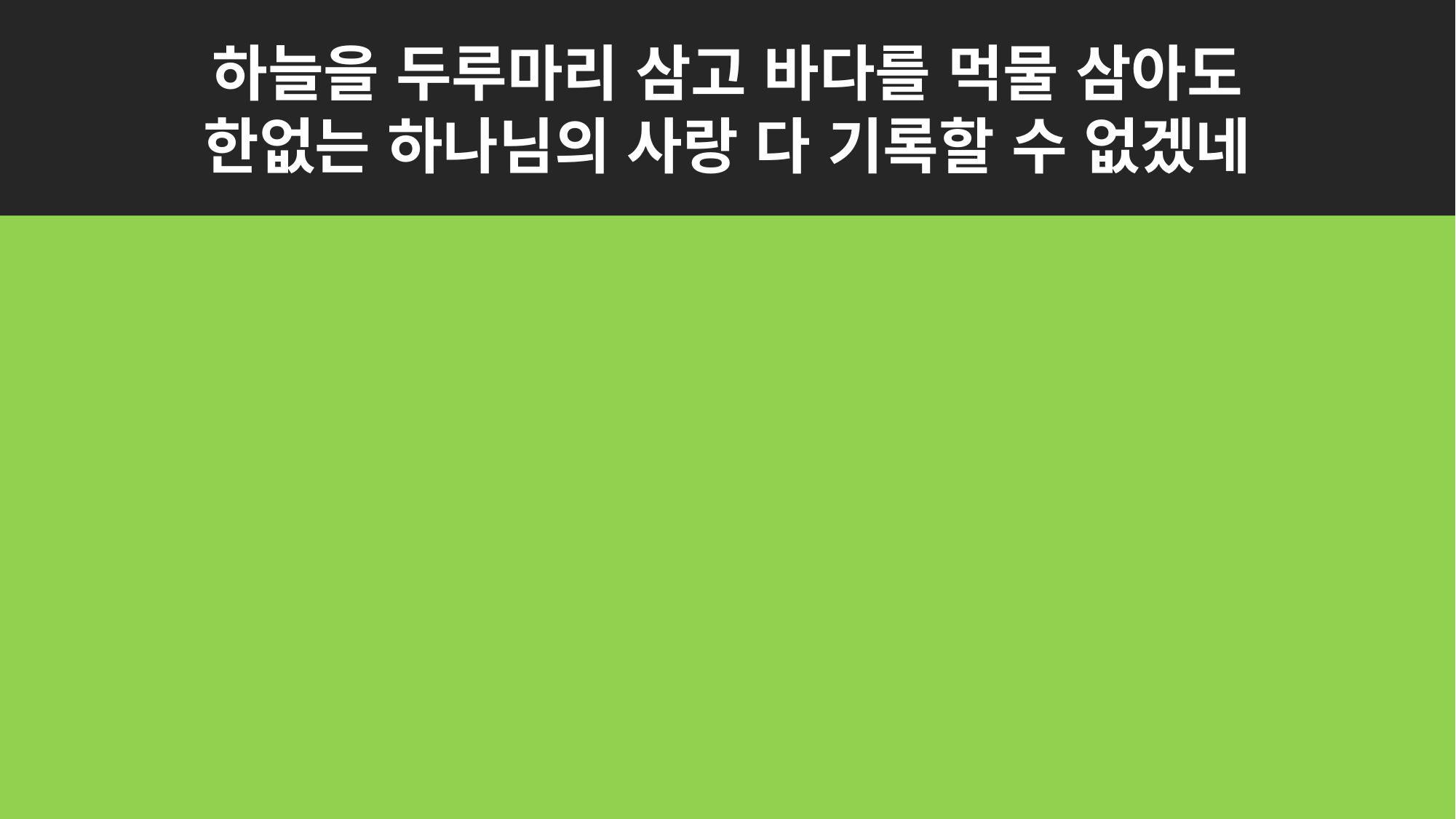

하늘을 두루마리 삼고 바다를 먹물 삼아도
한없는 하나님의 사랑 다 기록할 수 없겠네